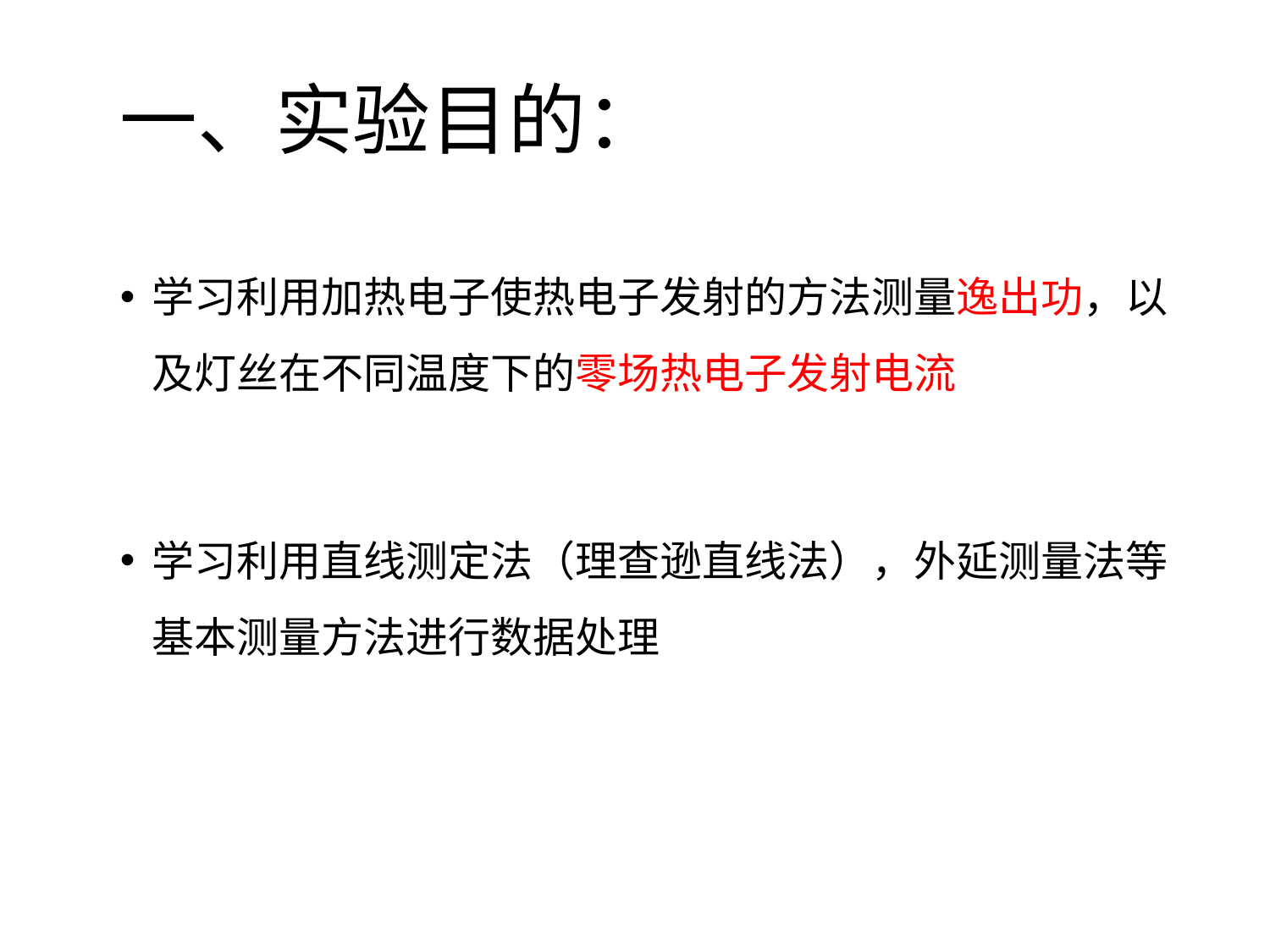

# 一、实验目的：
学习利用加热电子使热电子发射的方法测量逸出功，以及灯丝在不同温度下的零场热电子发射电流

学习利用直线测定法（理查逊直线法），外延测量法等基本测量方法进行数据处理